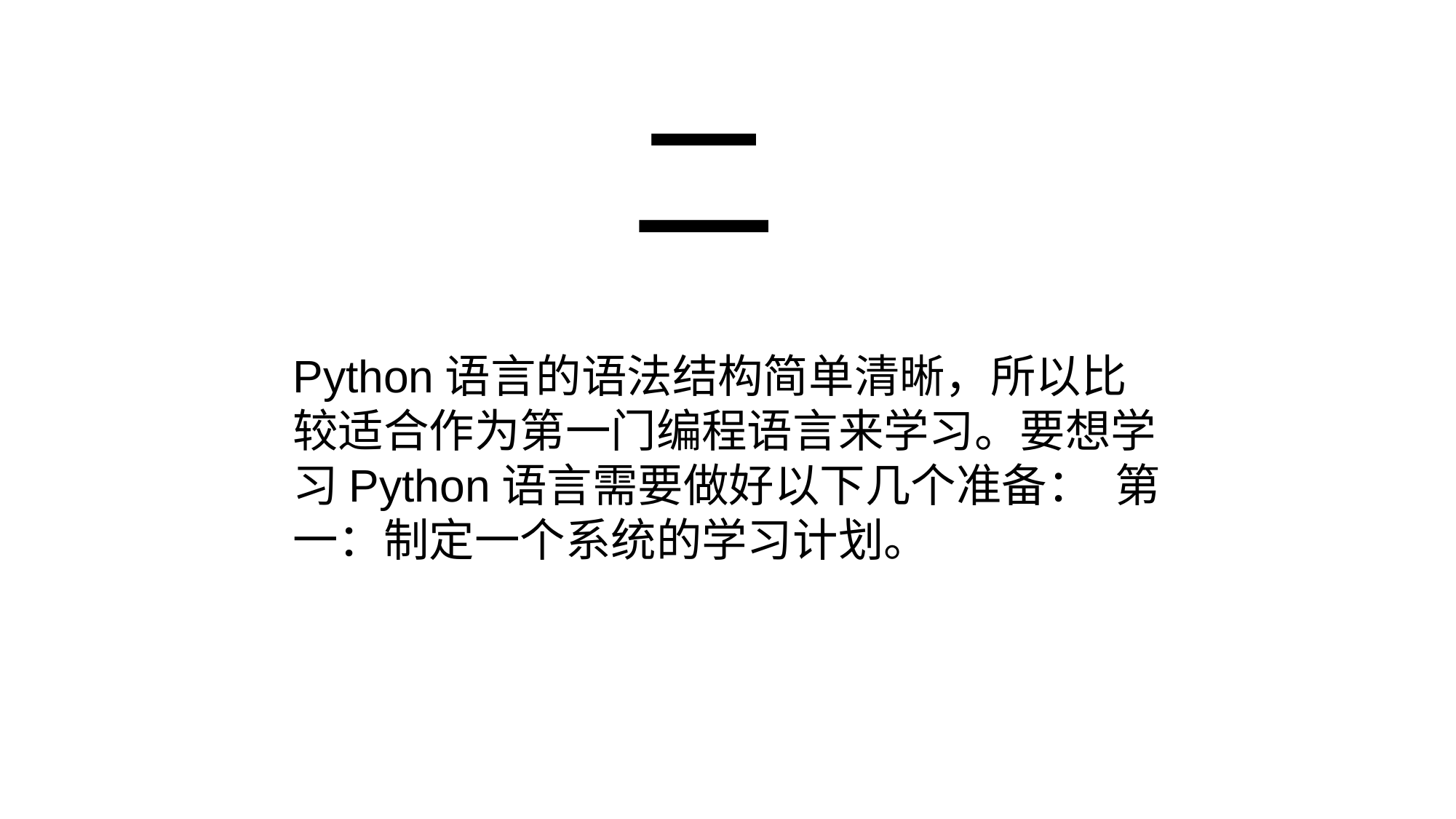

二
Python语言的语法结构简单清晰，所以比较适合作为第一门编程语言来学习。要想学习Python语言需要做好以下几个准备： 第一：制定一个系统的学习计划。